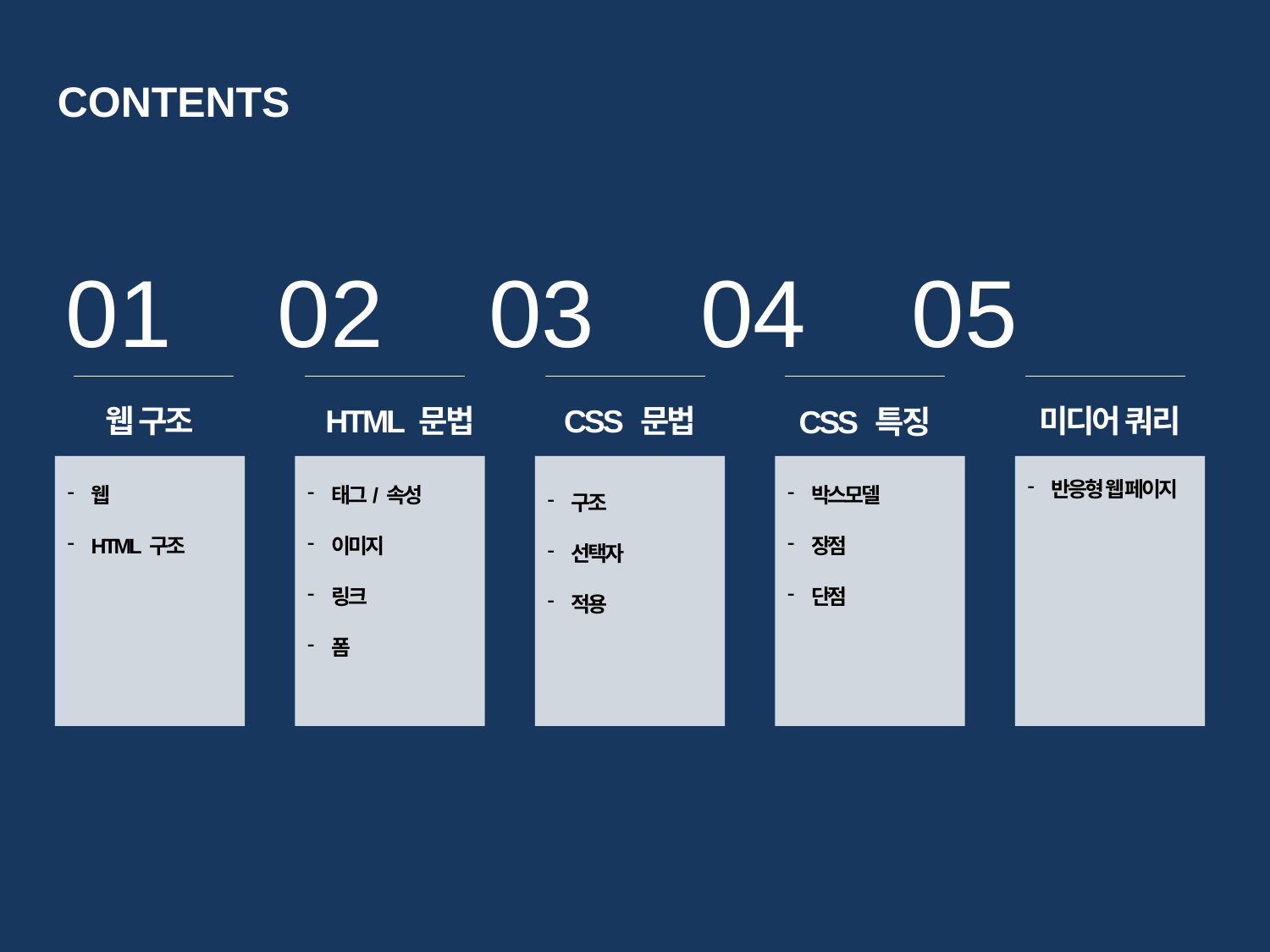

CONTENTS
01    02    03    04    05
웹 구조
HTML 문법
CSS 문법
 미디어 쿼리
CSS 특징

반응형 웹 페이지

웹

HTML 구조

태그/ 속성

이미지

링크

폼

박스모델

장점

단점

구조

선택자

적용